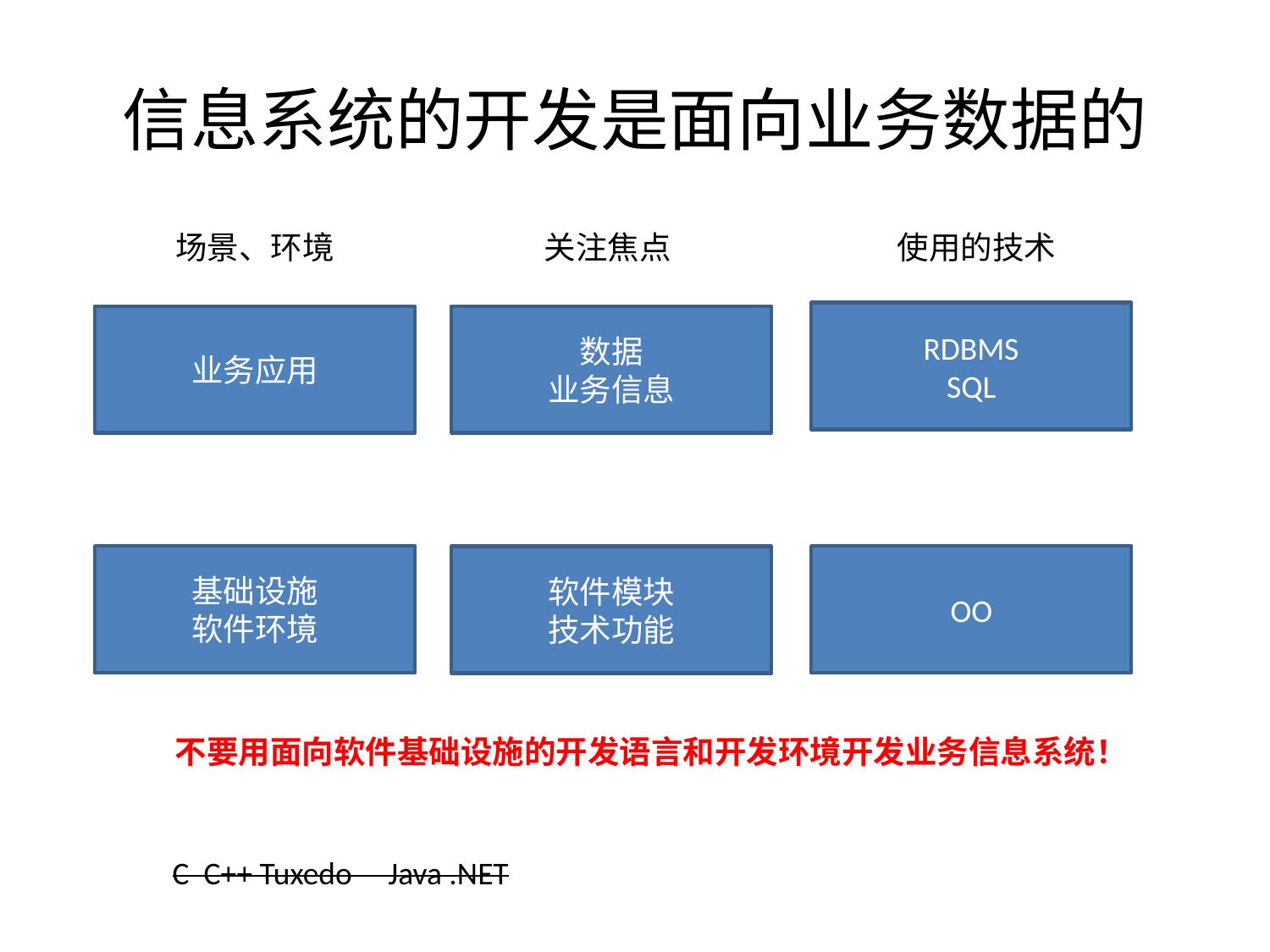

# 信息系统的开发是面向业务数据的
场景、环境
关注焦点
使用的技术
RDBMS
SQL
业务应用
数据
业务信息
基础设施
软件环境
OO
软件模块
技术功能
不要用面向软件基础设施的开发语言和开发环境开发业务信息系统！
C  C++ Tuxedo     Java .NET